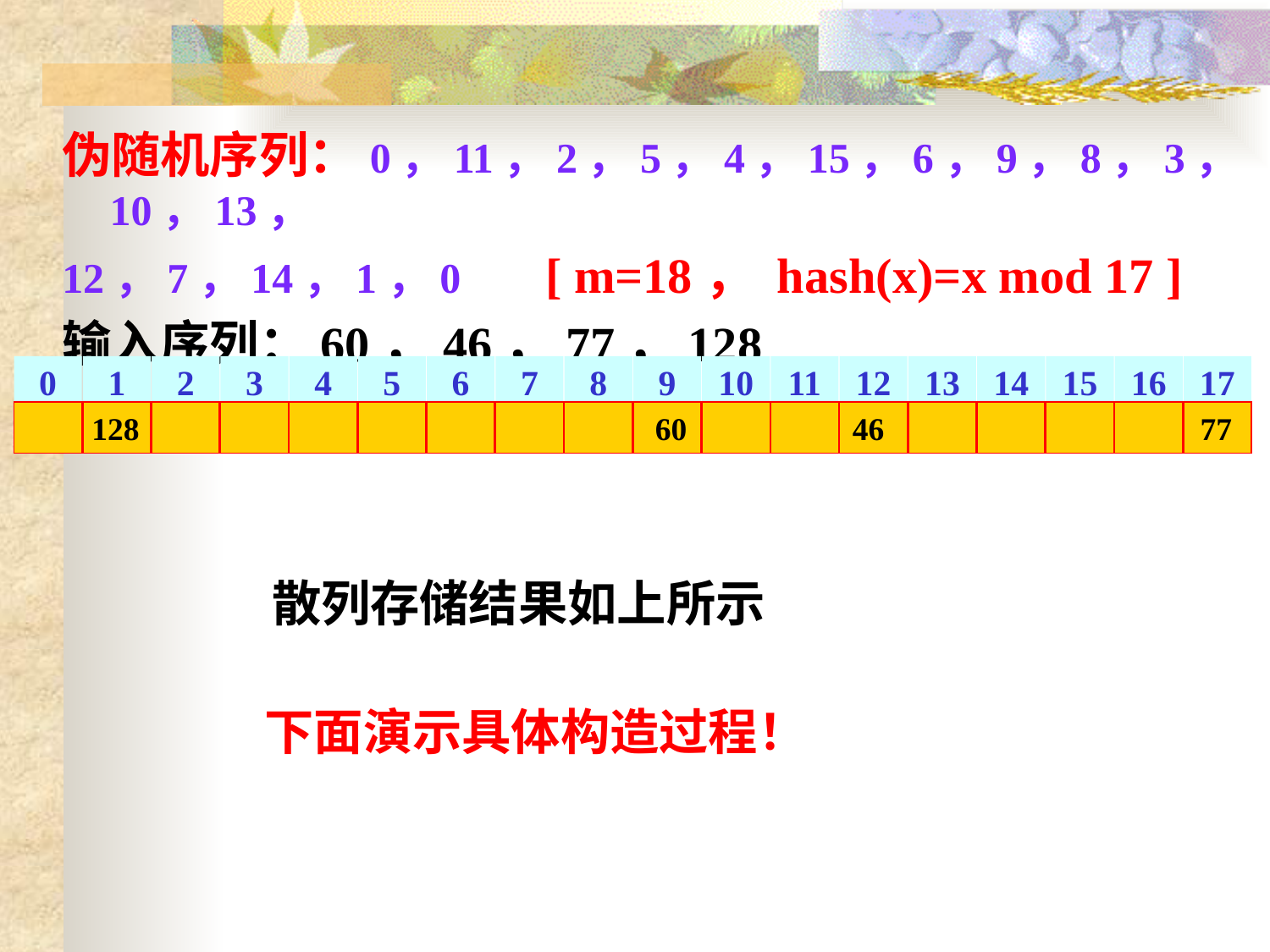

伪随机序列：0，11，2，5，4，15，6，9，8，3，10，13，
12，7，14，1，0        [ m=18， hash(x)=x mod 17 ]
输入序列：60，46，77，128
0

1

2

3

4

5

6

7

8

9

10

11

12

13

14

15

16

17

128
60
46
77
散列存储结果如上所示
下面演示具体构造过程！